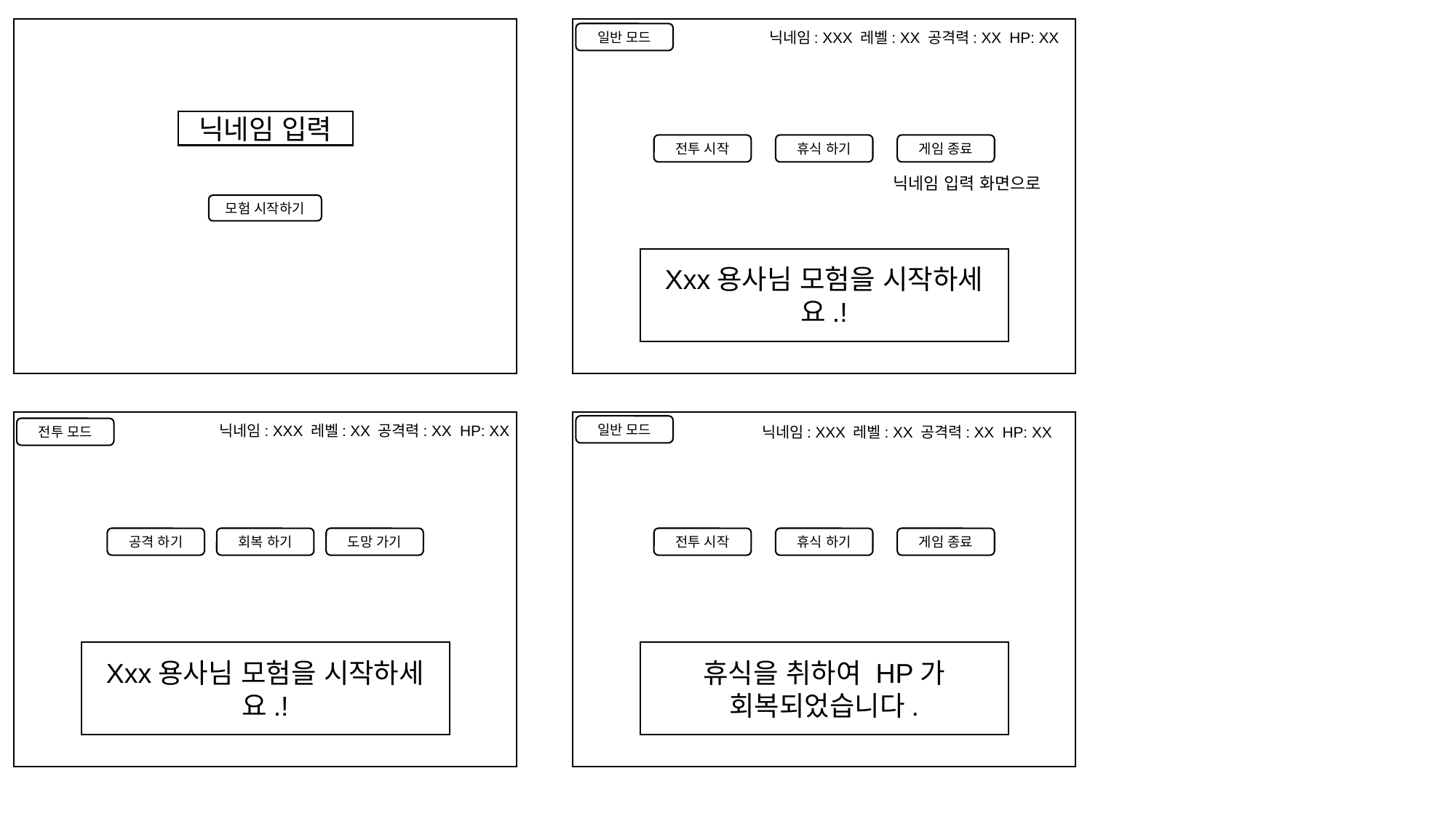

닉네임: XXX 레벨: XX 공격력: XX  HP: XX
일반 모드
닉네임 입력
전투 시작
휴식 하기
게임 종료
닉네임 입력 화면으로
모험 시작하기
Xxx용사님 모험을 시작하세요.!

닉네임: XXX 레벨: XX 공격력: XX  HP: XX
일반 모드
닉네임: XXX 레벨: XX 공격력: XX  HP: XX
전투 모드
도망 가기
공격 하기
회복 하기
전투 시작
휴식 하기
게임 종료
Xxx용사님 모험을 시작하세요.!
휴식을 취하여 HP가 회복되었습니다.